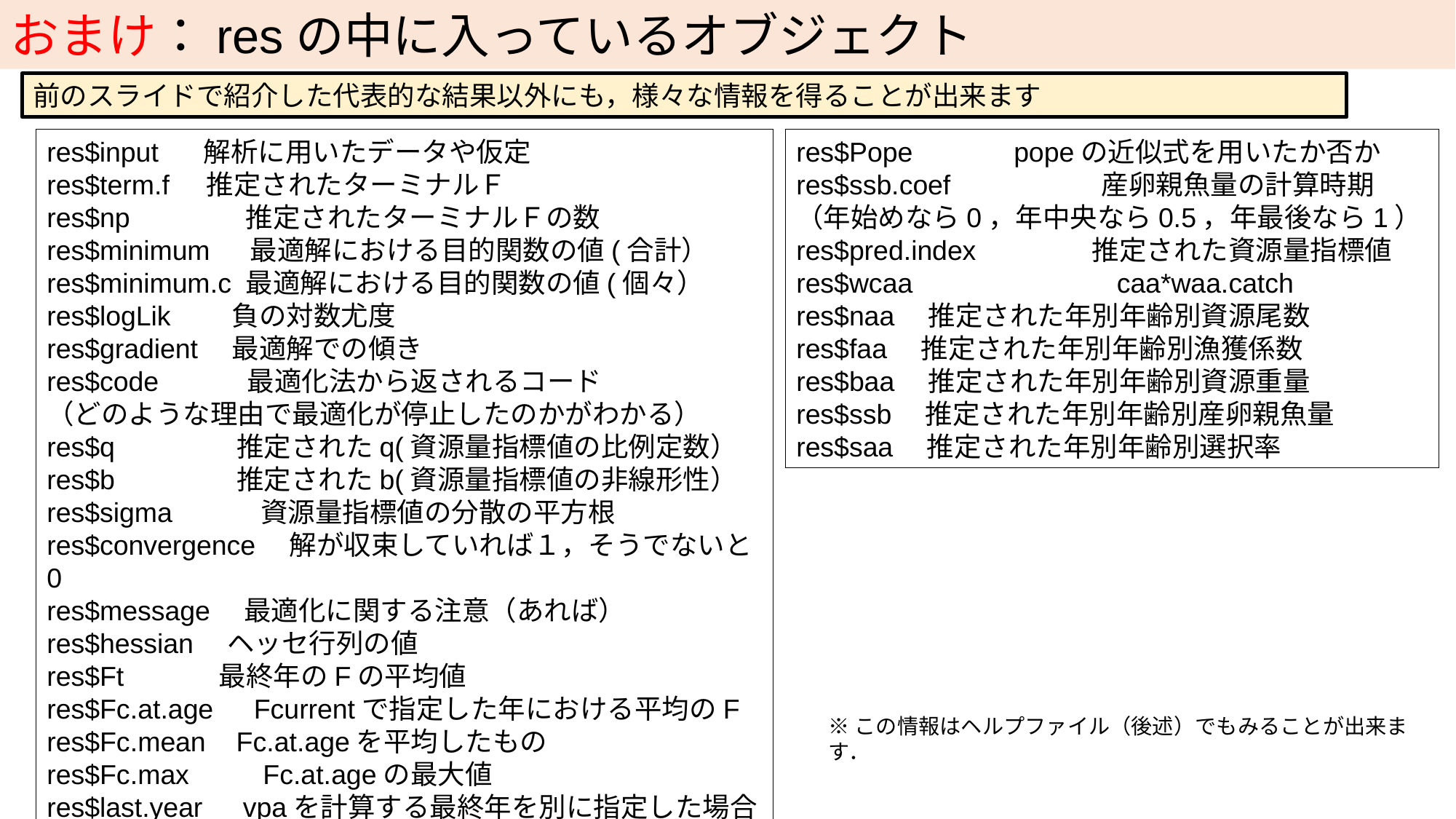

おまけ：resの中に入っているオブジェクト
前のスライドで紹介した代表的な結果以外にも，様々な情報を得ることが出来ます
res$Pope　　　 popeの近似式を用いたか否か
res$ssb.coef 　　　　　産卵親魚量の計算時期
（年始めなら0，年中央なら0.5，年最後なら1）
res$pred.index　　　　推定された資源量指標値
res$wcaa　　　　　　　caa*waa.catch
res$naa　推定された年別年齢別資源尾数
res$faa　推定された年別年齢別漁獲係数
res$baa　推定された年別年齢別資源重量
res$ssb　推定された年別年齢別産卵親魚量
res$saa　推定された年別年齢別選択率
res$input     解析に用いたデータや仮定
res$term.f    推定されたターミナルＦ
res$np　　　　推定されたターミナルＦの数
res$minimum　 最適解における目的関数の値(合計）
res$minimum.c 最適解における目的関数の値(個々）
res$logLik　　負の対数尤度
res$gradient　最適解での傾き
res$code　　　最適化法から返されるコード
（どのような理由で最適化が停止したのかがわかる）
res$q　　　　 推定されたq(資源量指標値の比例定数）
res$b　　　　 推定されたb(資源量指標値の非線形性）
res$sigma　　　資源量指標値の分散の平方根
res$convergence　解が収束していれば１，そうでないと0
res$message　最適化に関する注意（あれば）
res$hessian　ヘッセ行列の値
res$Ft　　　 最終年のFの平均値
res$Fc.at.age　Fcurrentで指定した年における平均のF
res$Fc.mean    Fc.at.ageを平均したもの
res$Fc.max　　 Fc.at.ageの最大値
res$last.year　vpaを計算する最終年を別に指定した場合
同じ
※この情報はヘルプファイル（後述）でもみることが出来ます．